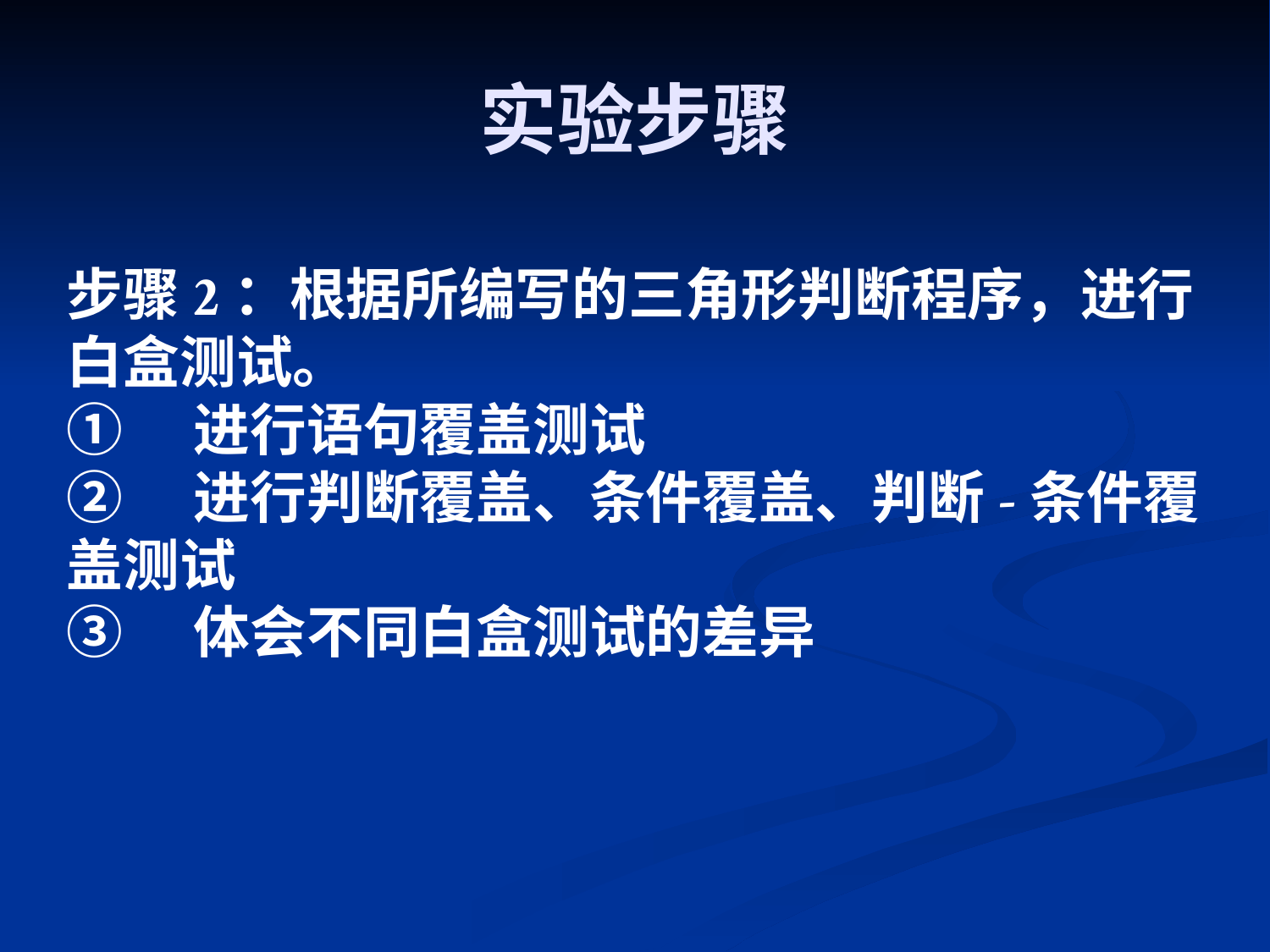

# 实验步骤
步骤2：根据所编写的三角形判断程序，进行白盒测试。
①	进行语句覆盖测试
②	进行判断覆盖、条件覆盖、判断-条件覆盖测试
③	体会不同白盒测试的差异